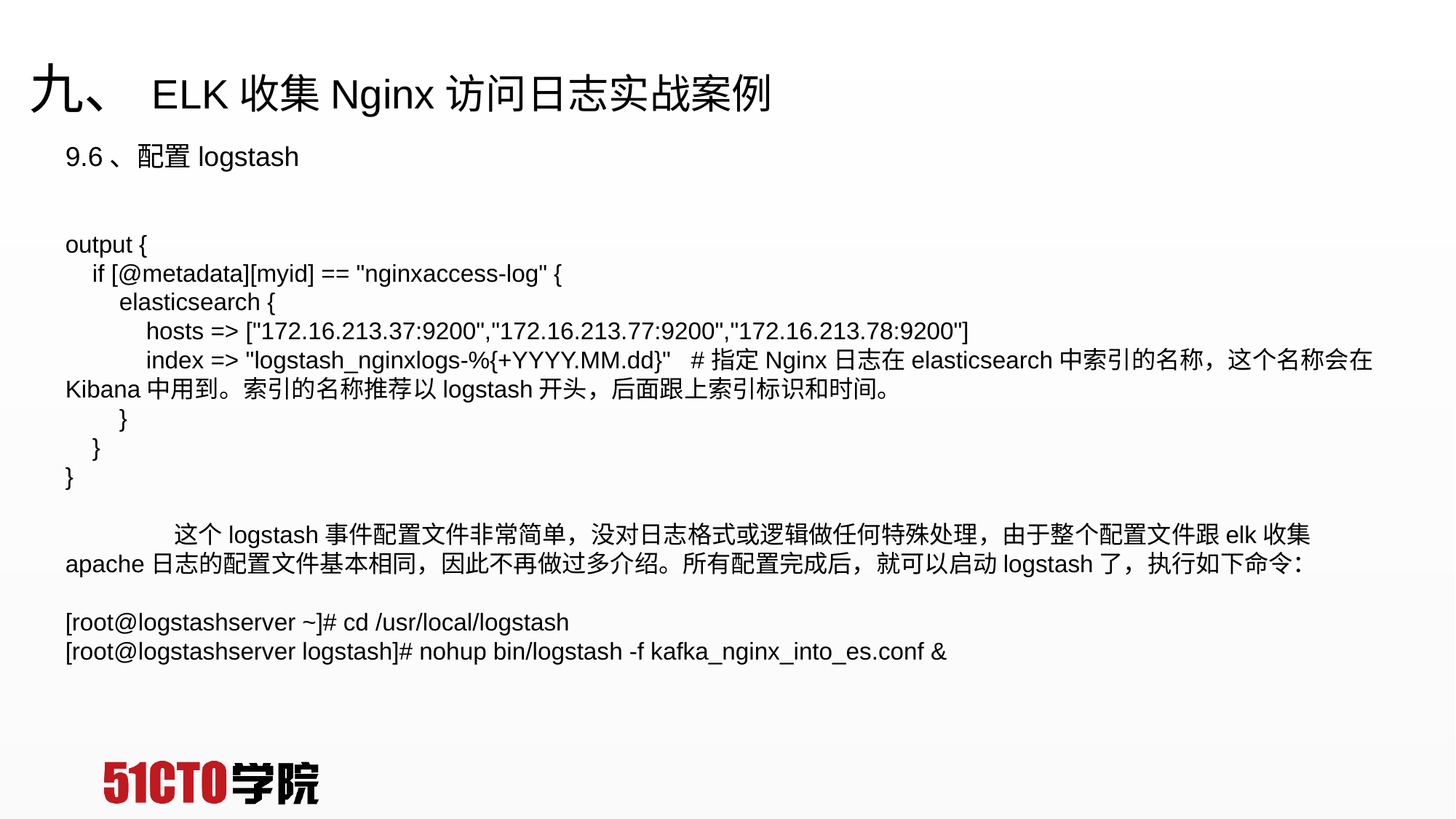

# 九、ELK收集Nginx访问日志实战案例
9.6、配置logstash

output {
    if [@metadata][myid] == "nginxaccess-log" {
        elasticsearch {
            hosts => ["172.16.213.37:9200","172.16.213.77:9200","172.16.213.78:9200"]
            index => "logstash_nginxlogs-%{+YYYY.MM.dd}"   #指定Nginx日志在elasticsearch中索引的名称，这个名称会在Kibana中用到。索引的名称推荐以logstash开头，后面跟上索引标识和时间。
        }
    }
}

	这个logstash事件配置文件非常简单，没对日志格式或逻辑做任何特殊处理，由于整个配置文件跟elk收集apache日志的配置文件基本相同，因此不再做过多介绍。所有配置完成后，就可以启动logstash了，执行如下命令：

[root@logstashserver ~]# cd /usr/local/logstash
[root@logstashserver logstash]# nohup bin/logstash -f kafka_nginx_into_es.conf &